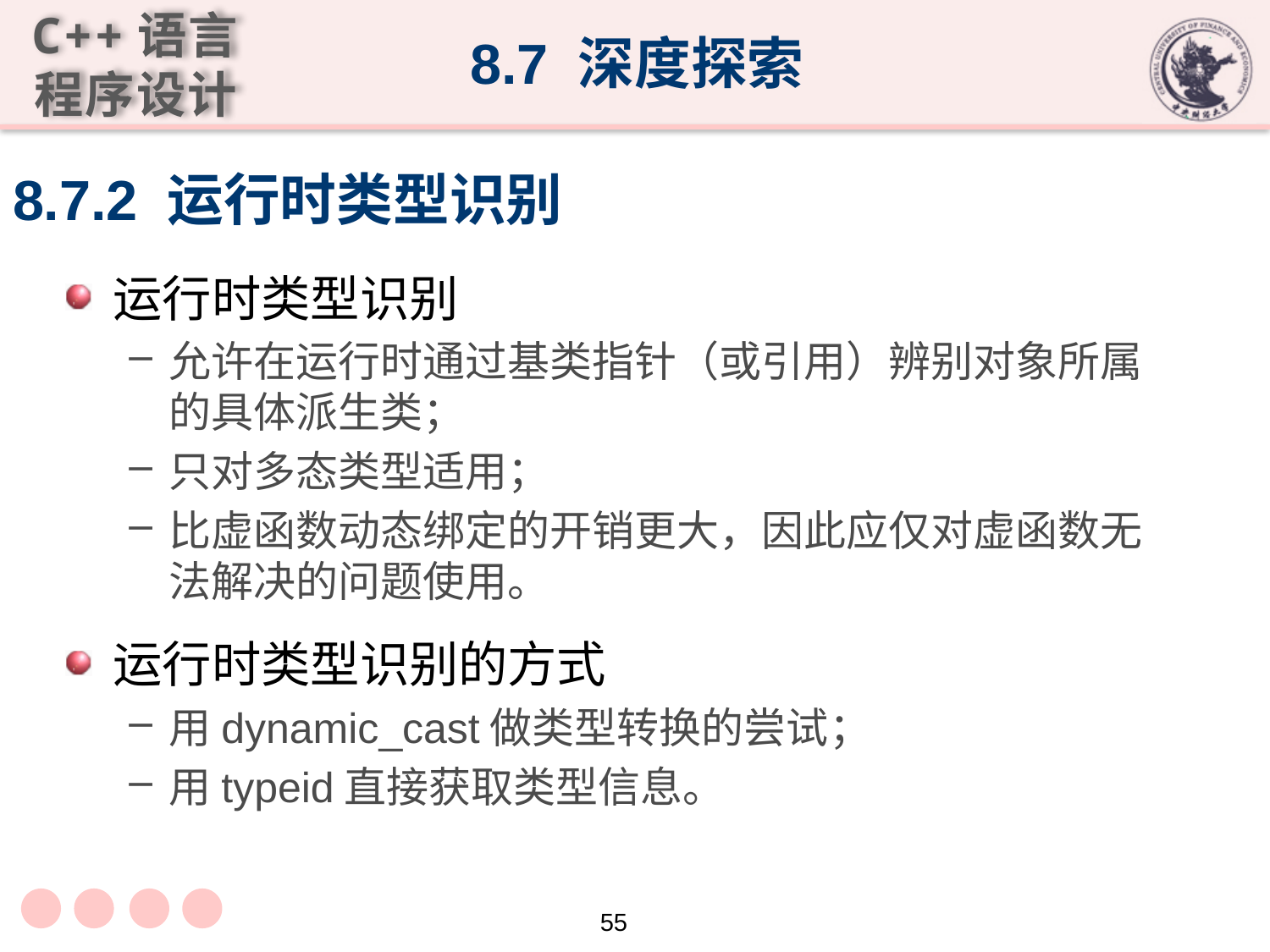

8.7 深度探索
# 8.7.2 运行时类型识别
运行时类型识别
允许在运行时通过基类指针（或引用）辨别对象所属的具体派生类；
只对多态类型适用；
比虚函数动态绑定的开销更大，因此应仅对虚函数无法解决的问题使用。
运行时类型识别的方式
用dynamic_cast做类型转换的尝试；
用typeid直接获取类型信息。
55